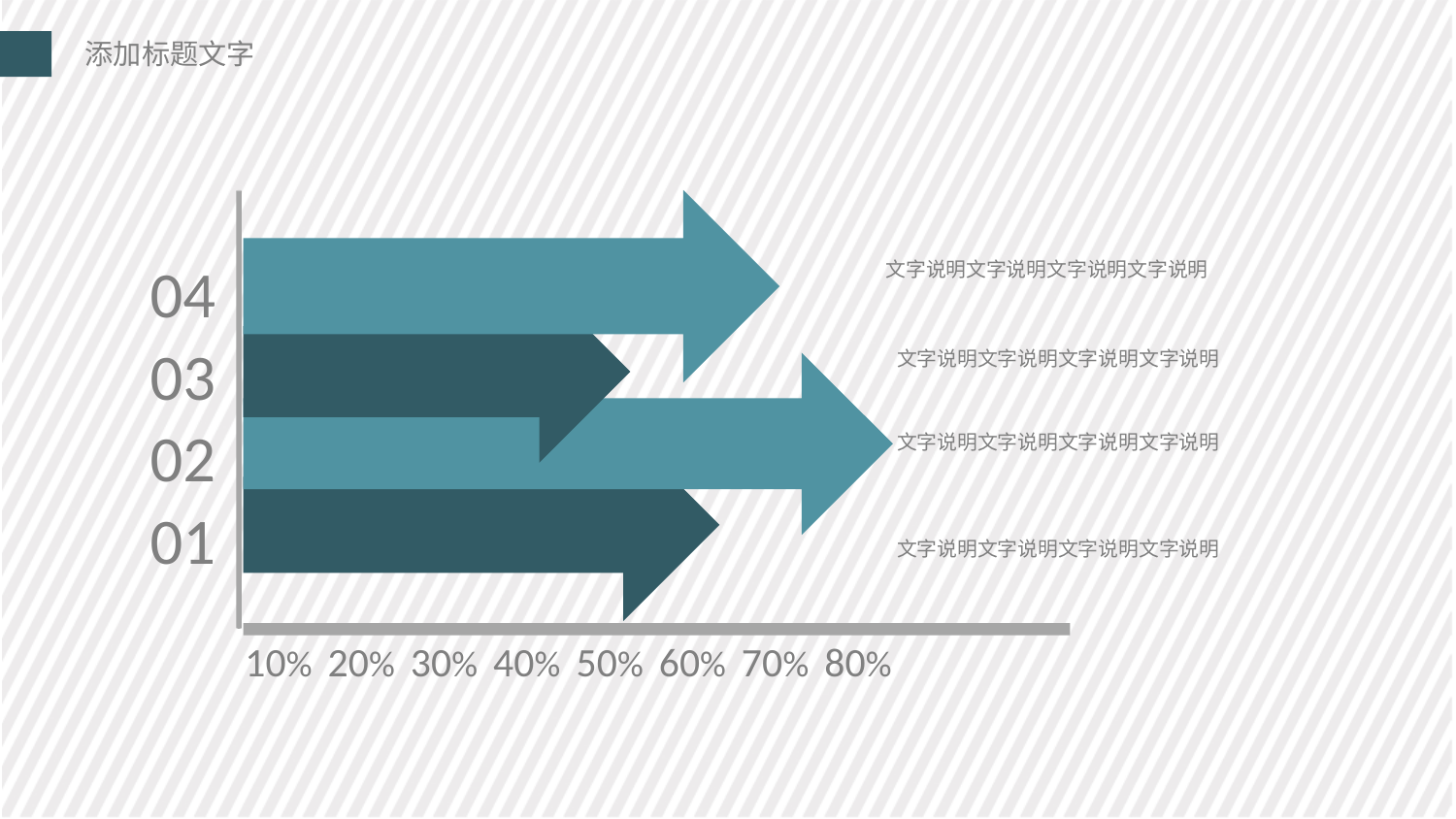

04
文字说明文字说明文字说明文字说明

03
文字说明文字说明文字说明文字说明

02
文字说明文字说明文字说明文字说明

01
文字说明文字说明文字说明文字说明
10%
20%
30%
40%
50%
60%
70%
80%